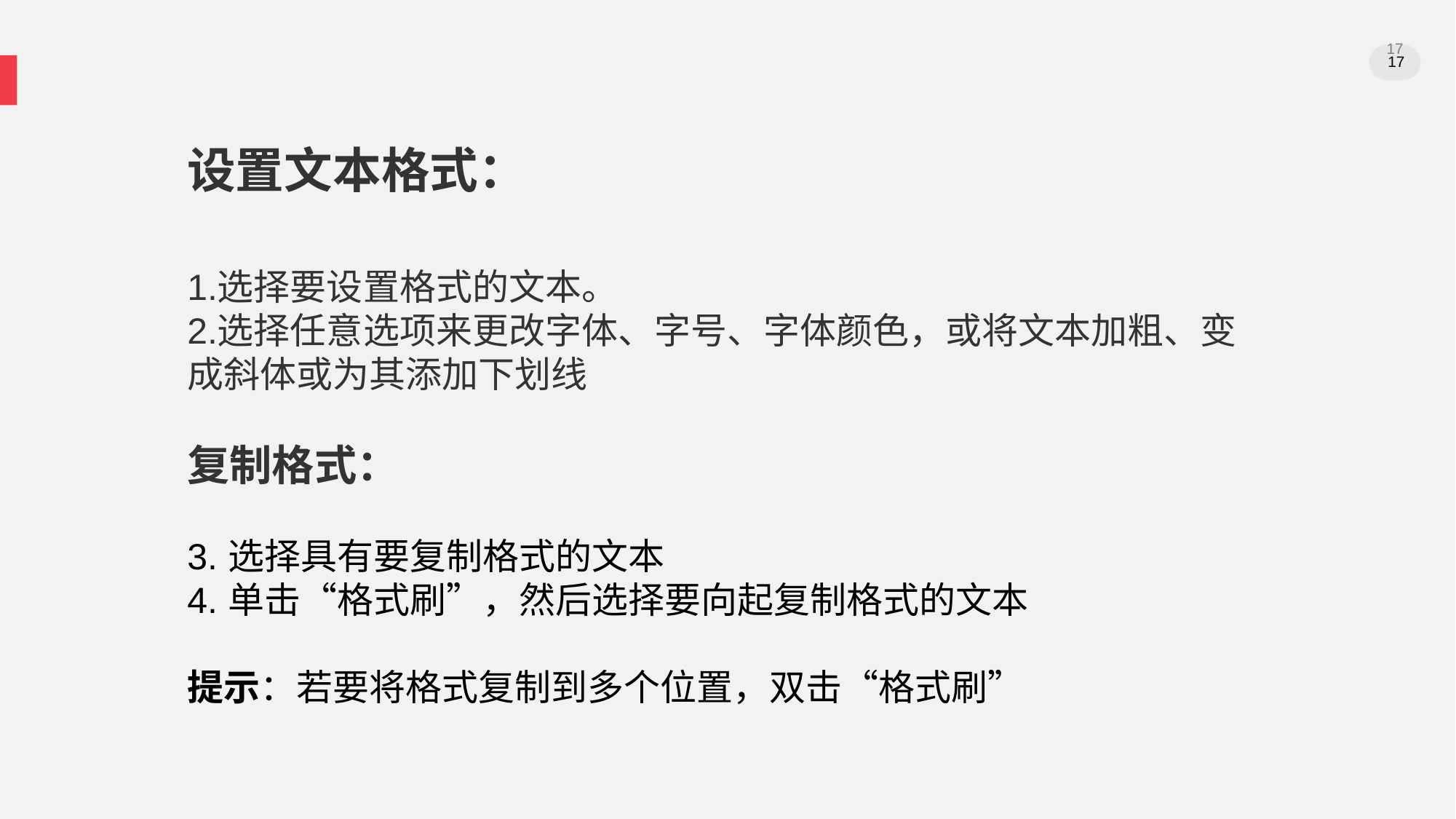

。

17
17

设置文本格式：

选择要设置格式的文本。
选择任意选项来更改字体、字号、字体颜色，或将文本加粗、变成斜体或为其添加下划线

复制格式：

选择具有要复制格式的文本
单击“格式刷”，然后选择要向起复制格式的文本

提示：若要将格式复制到多个位置，双击“格式刷”